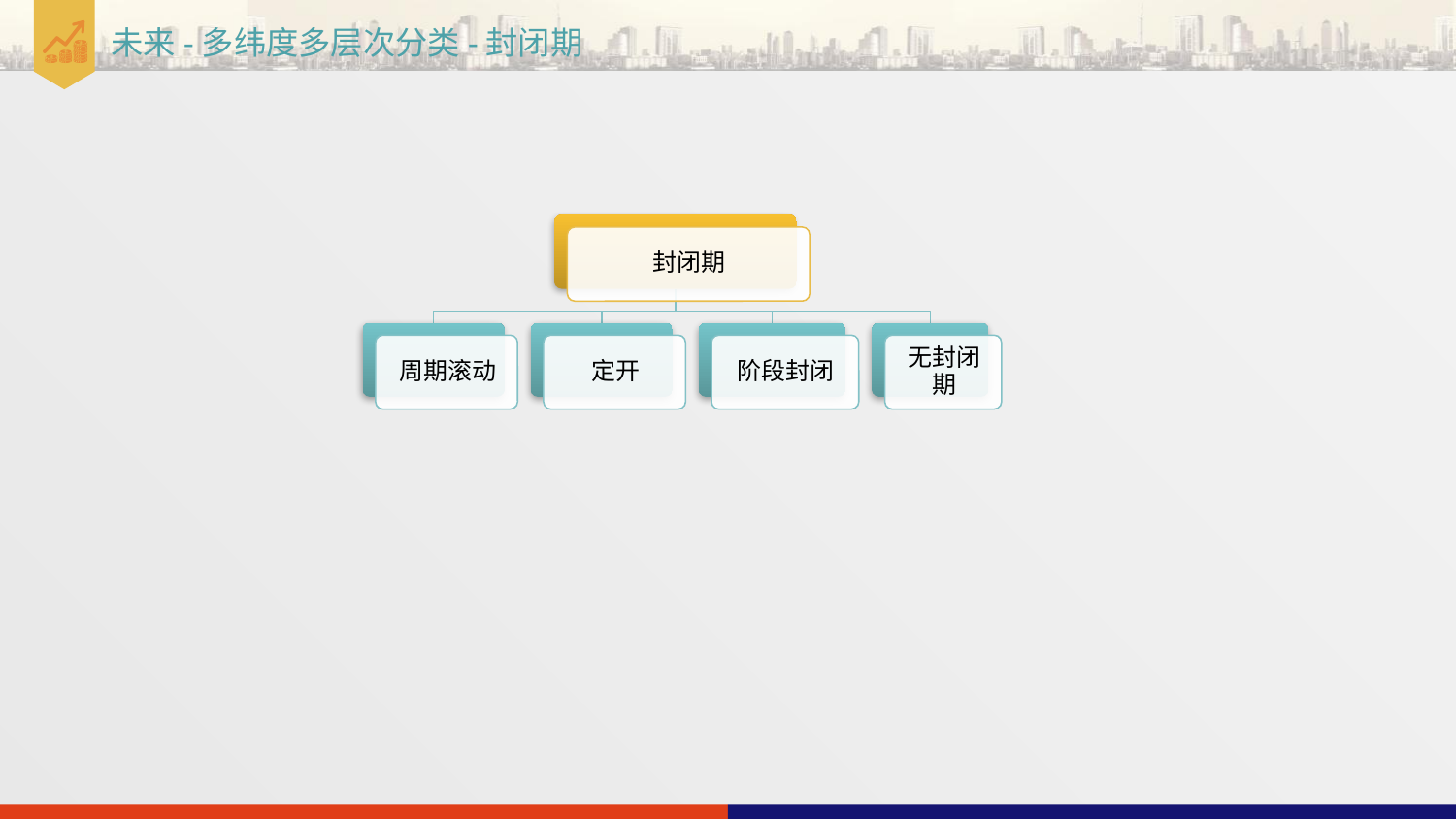

# 未来-多纬度多层次分类-封闭期

封闭期
周期滚动
定开
阶段封闭
无封闭期